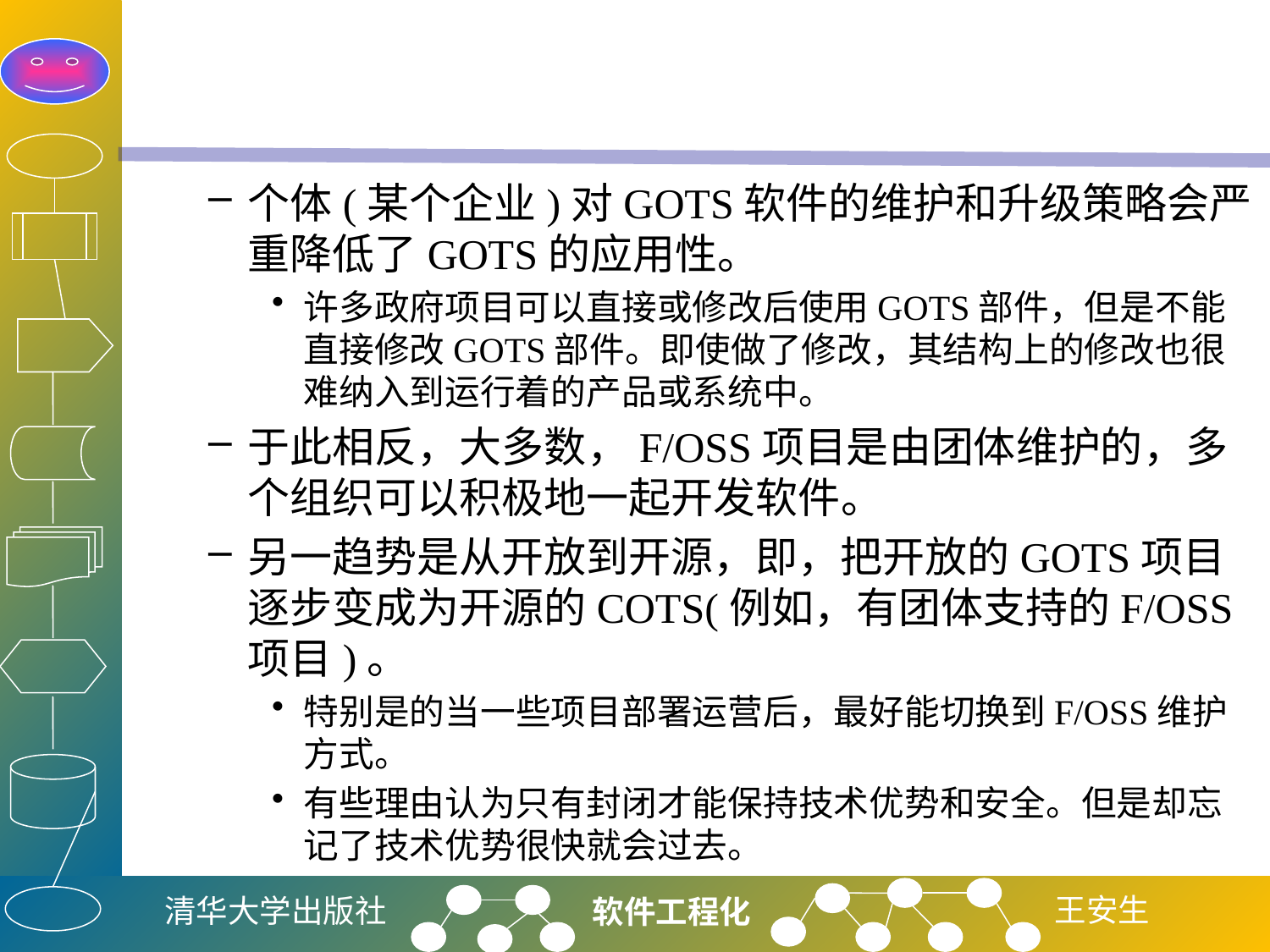

#
个体(某个企业)对GOTS软件的维护和升级策略会严重降低了GOTS的应用性。
许多政府项目可以直接或修改后使用GOTS部件，但是不能直接修改GOTS部件。即使做了修改，其结构上的修改也很难纳入到运行着的产品或系统中。
于此相反，大多数，F/OSS项目是由团体维护的，多个组织可以积极地一起开发软件。
另一趋势是从开放到开源，即，把开放的GOTS项目逐步变成为开源的COTS(例如，有团体支持的F/OSS项目)。
特别是的当一些项目部署运营后，最好能切换到F/OSS维护方式。
有些理由认为只有封闭才能保持技术优势和安全。但是却忘记了技术优势很快就会过去。